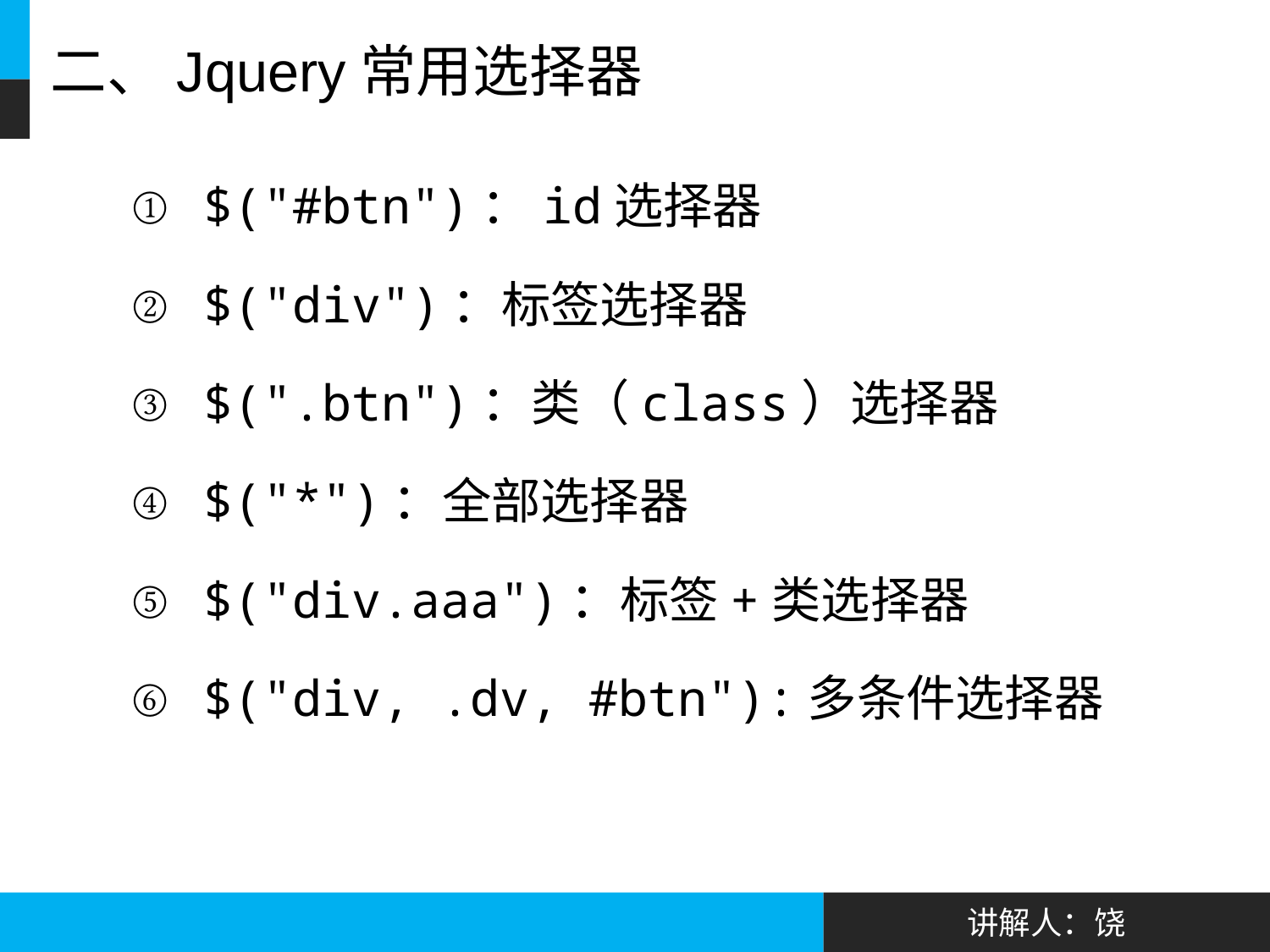

# 二、Jquery常用选择器
$("#btn")：id选择器
$("div")：标签选择器
$(".btn")：类（class）选择器
$("*")：全部选择器
$("div.aaa")：标签+类选择器
$("div, .dv, #btn"):多条件选择器